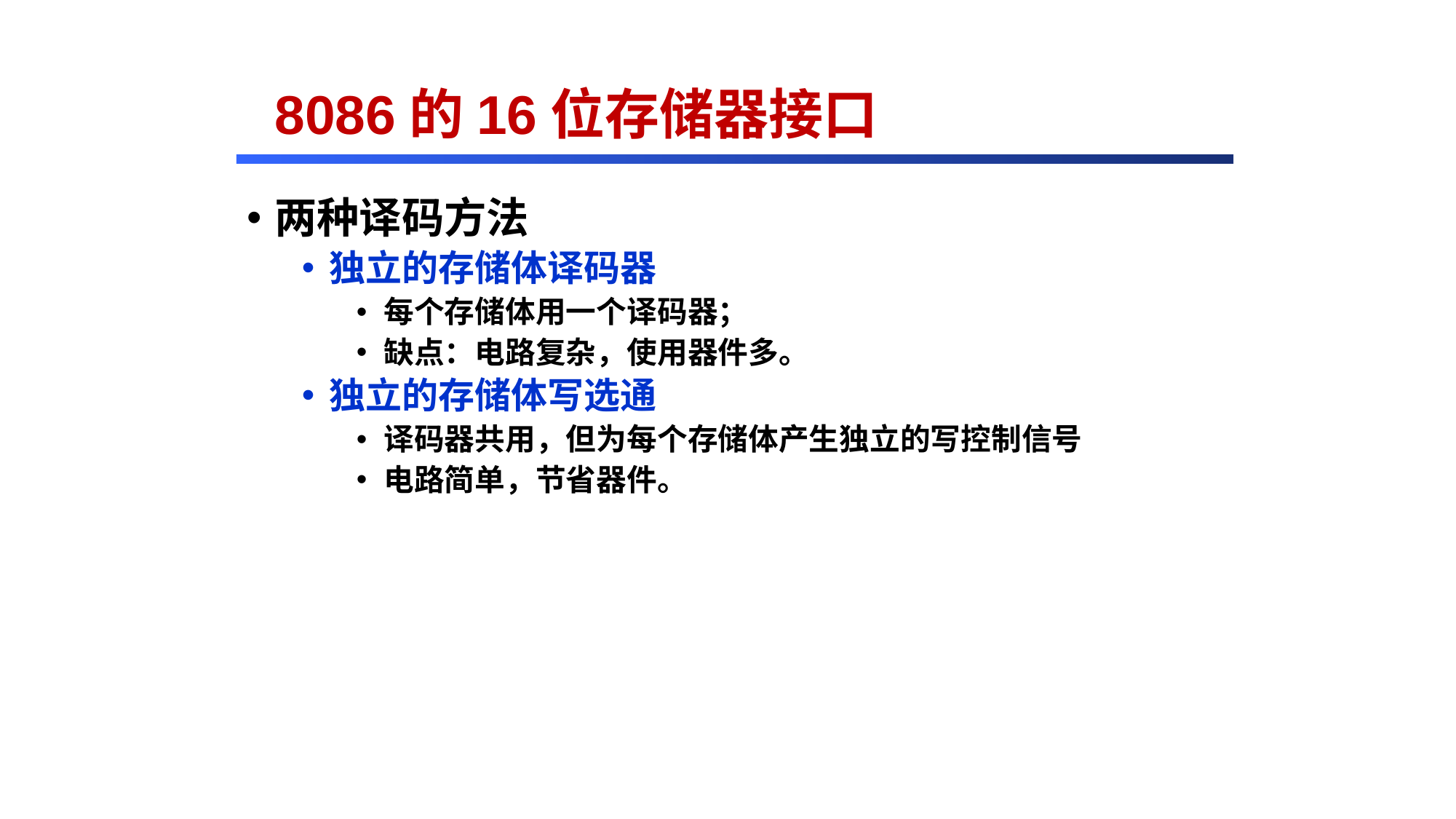

# 8086的16位存储器接口

两种译码方法
独立的存储体译码器
每个存储体用一个译码器；
缺点：电路复杂，使用器件多。
独立的存储体写选通
译码器共用，但为每个存储体产生独立的写控制信号
电路简单，节省器件。